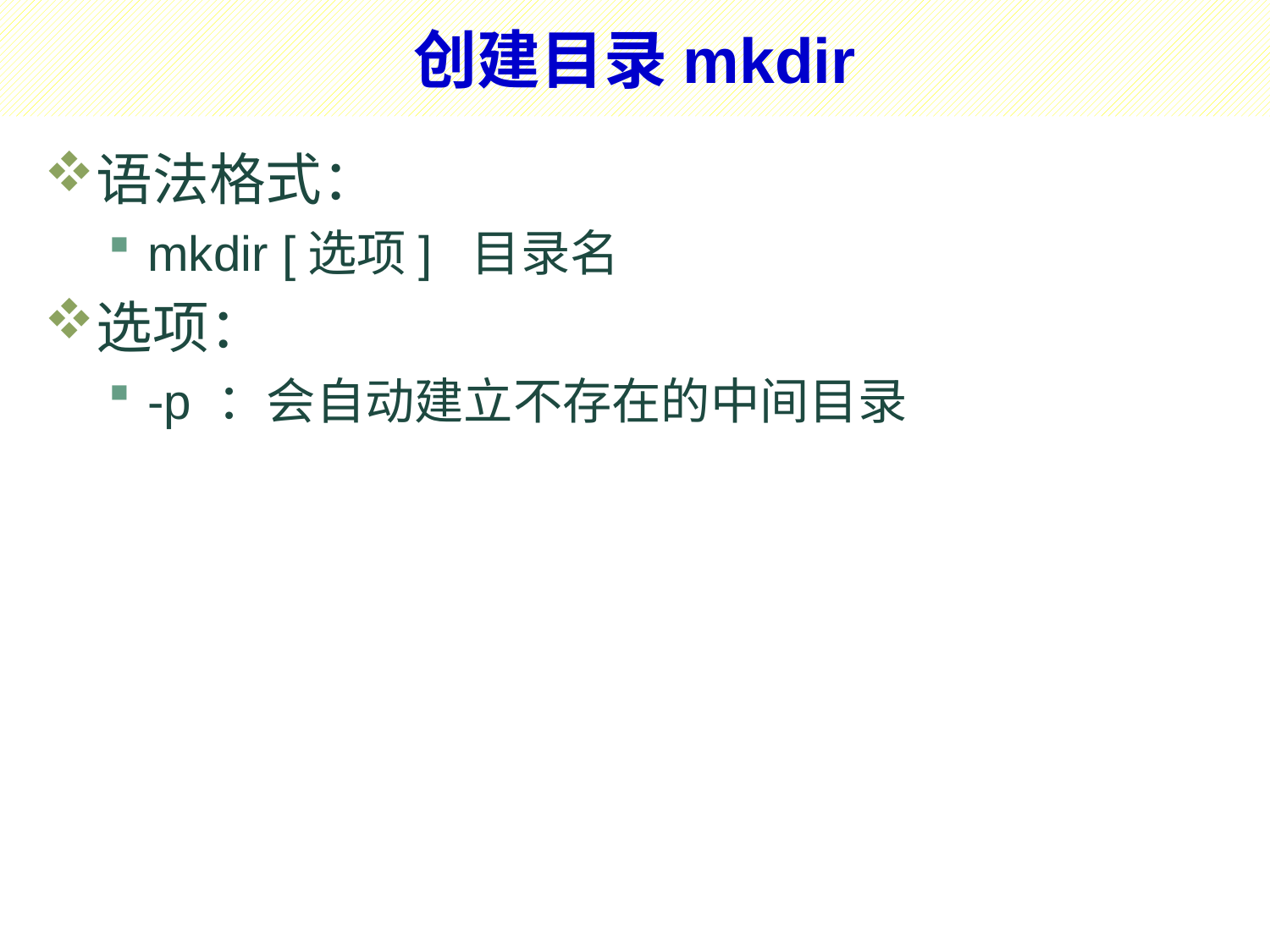

# 创建目录mkdir
语法格式：
mkdir [选项]  目录名
选项：
-p ：会自动建立不存在的中间目录